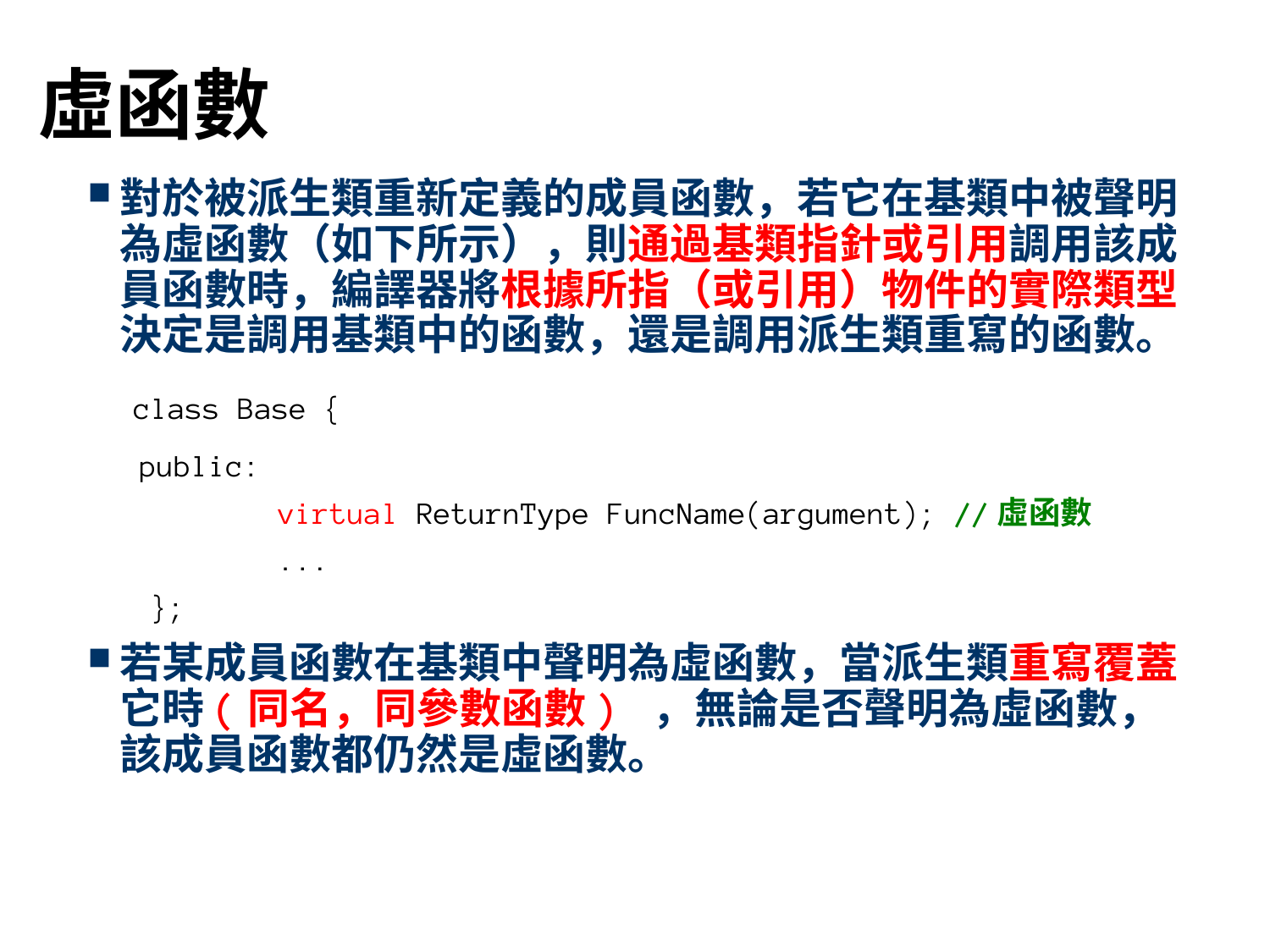

# 虛函數
對於被派生類重新定義的成員函數，若它在基類中被聲明為虛函數（如下所示），則通過基類指針或引用調用該成員函數時，編譯器將根據所指（或引用）物件的實際類型決定是調用基類中的函數，還是調用派生類重寫的函數。
  class Base {
   public:
	virtual ReturnType FuncName(argument); //虛函數
	...
};
若某成員函數在基類中聲明為虛函數，當派生類重寫覆蓋它時(同名，同參數函數) ，無論是否聲明為虛函數，該成員函數都仍然是虛函數。